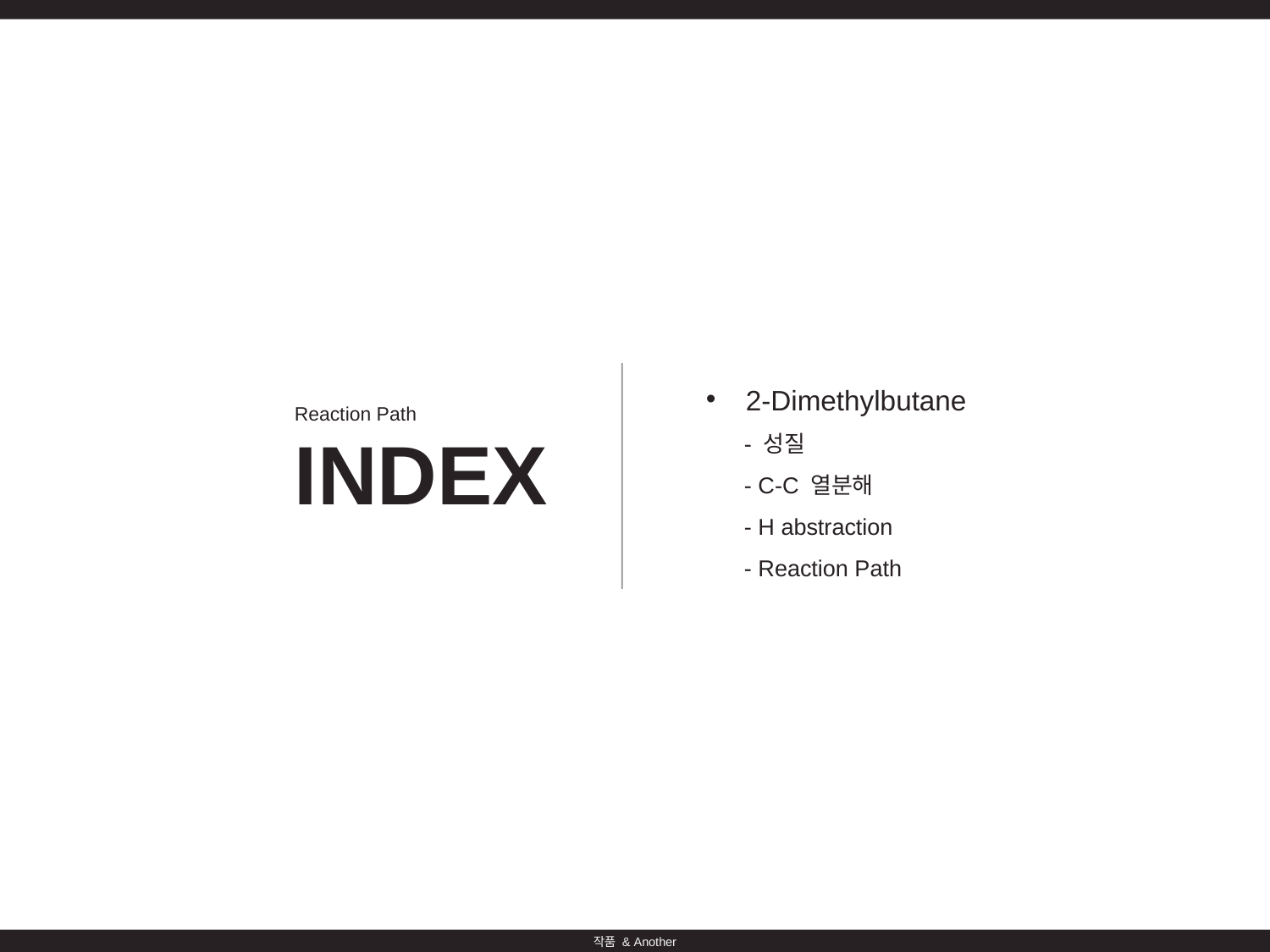

2-Dimethylbutane
      - 성질
      - C-C 열분해
      - H abstraction
      - Reaction Path
Reaction Path
INDEX
작품 & Another